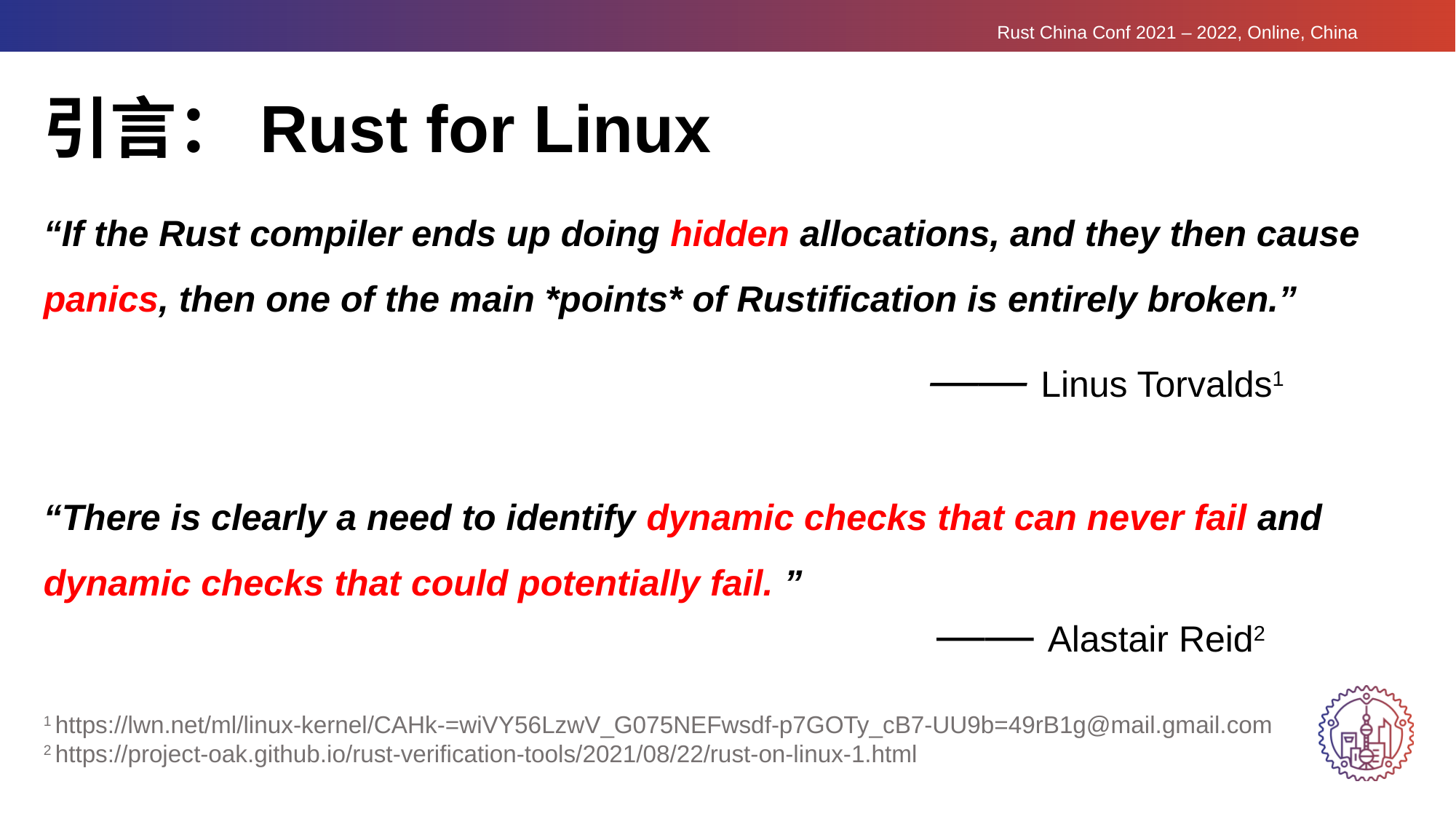

引言：Rust for Linux
“If the Rust compiler ends up doing hidden allocations, and they then cause panics, then one of the main *points* of Rustification is entirely broken.”
								 —— Linus Torvalds1

“There is clearly a need to identify dynamic checks that can never fail and dynamic checks that could potentially fail. ”
								  —— Alastair Reid2
1 https://lwn.net/ml/linux-kernel/CAHk-=wiVY56LzwV_G075NEFwsdf-p7GOTy_cB7-UU9b=49rB1g@mail.gmail.com
2 https://project-oak.github.io/rust-verification-tools/2021/08/22/rust-on-linux-1.html